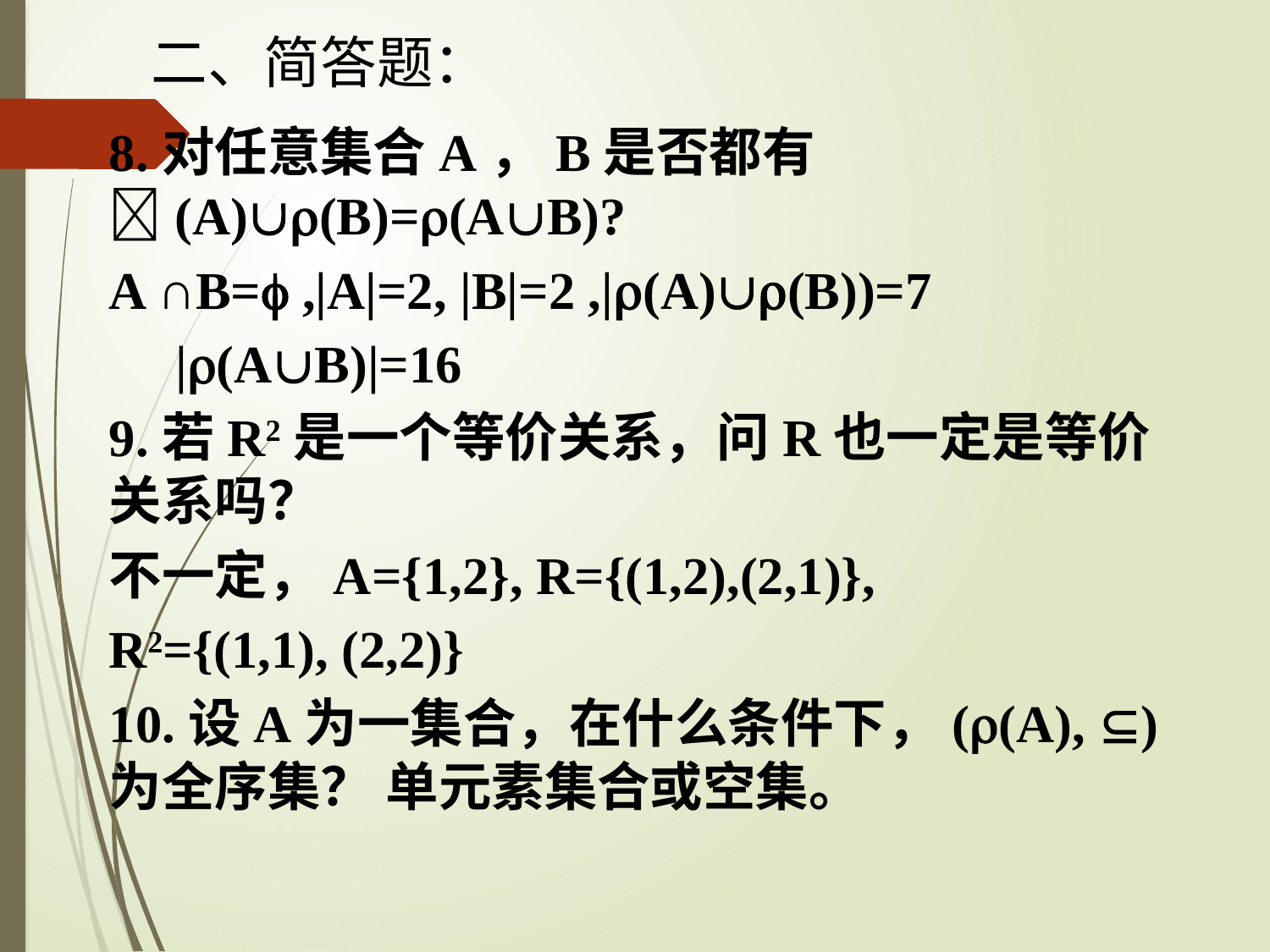

# 二、简答题：
8.对任意集合A，B是否都有ρ(A)∪ρ(B)=ρ(A∪B)?
A ∩B=φ ,|A|=2, |B|=2 ,|ρ(A)∪ρ(B))=7
     |ρ(A∪B)|=16
9.若R2是一个等价关系，问R也一定是等价关系吗？
不一定，A={1,2}, R={(1,2),(2,1)},
R2={(1,1), (2,2)}
10.设A为一集合，在什么条件下，(ρ(A), ⊆)为全序集？ 单元素集合或空集。